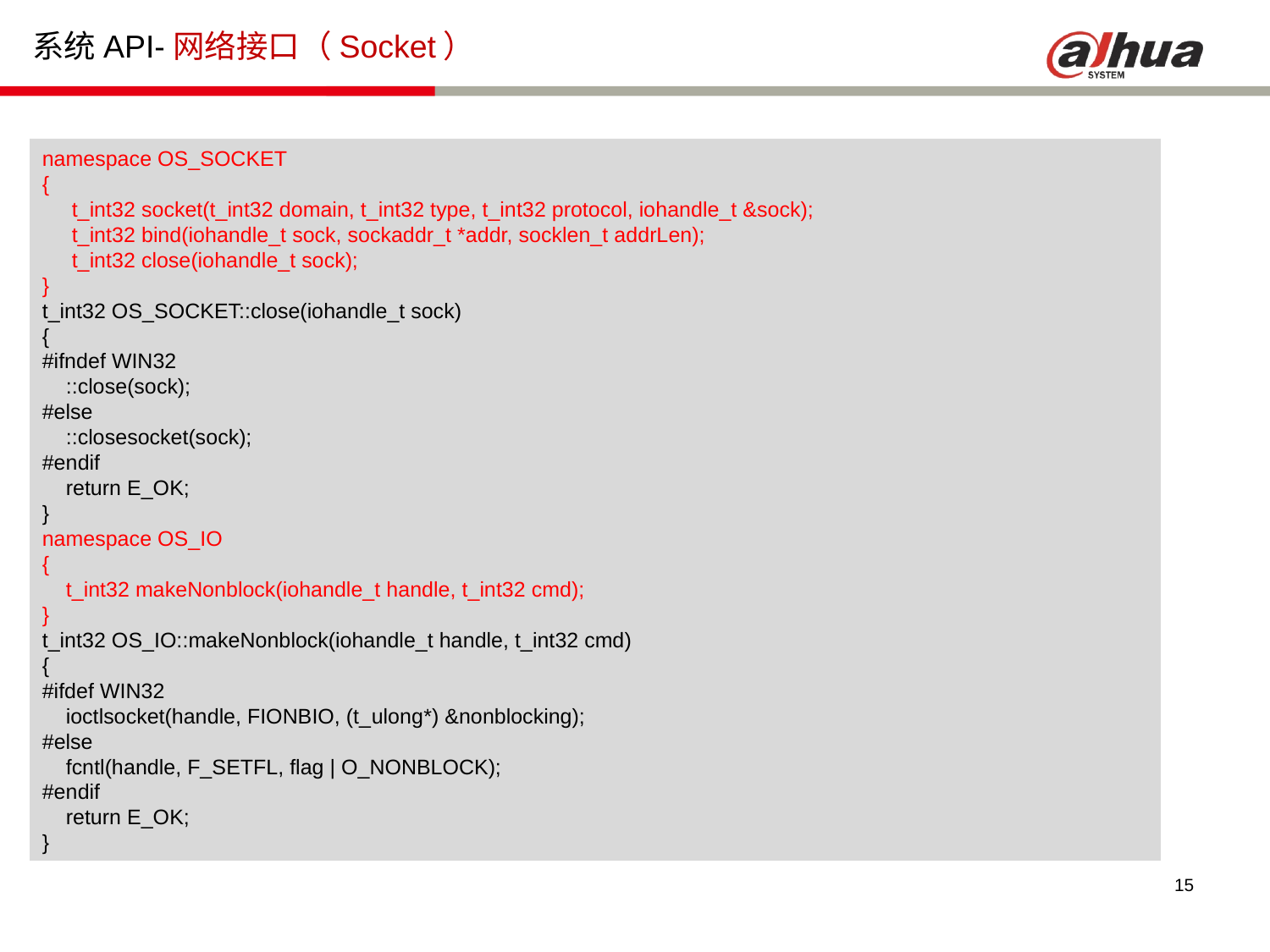

系统API-网络接口（Socket）

namespace OS_SOCKET
{
     t_int32 socket(t_int32 domain, t_int32 type, t_int32 protocol, iohandle_t &sock);
     t_int32 bind(iohandle_t sock, sockaddr_t *addr, socklen_t addrLen);
     t_int32 close(iohandle_t sock);
}
t_int32 OS_SOCKET::close(iohandle_t sock)
{
#ifndef WIN32
    ::close(sock);
#else
    ::closesocket(sock);
#endif
    return E_OK;
}
namespace OS_IO
{
    t_int32 makeNonblock(iohandle_t handle, t_int32 cmd);
}
t_int32 OS_IO::makeNonblock(iohandle_t handle, t_int32 cmd)
{
#ifdef WIN32
    ioctlsocket(handle, FIONBIO, (t_ulong*) &nonblocking);
#else
    fcntl(handle, F_SETFL, flag | O_NONBLOCK);
#endif
    return E_OK;
}

15